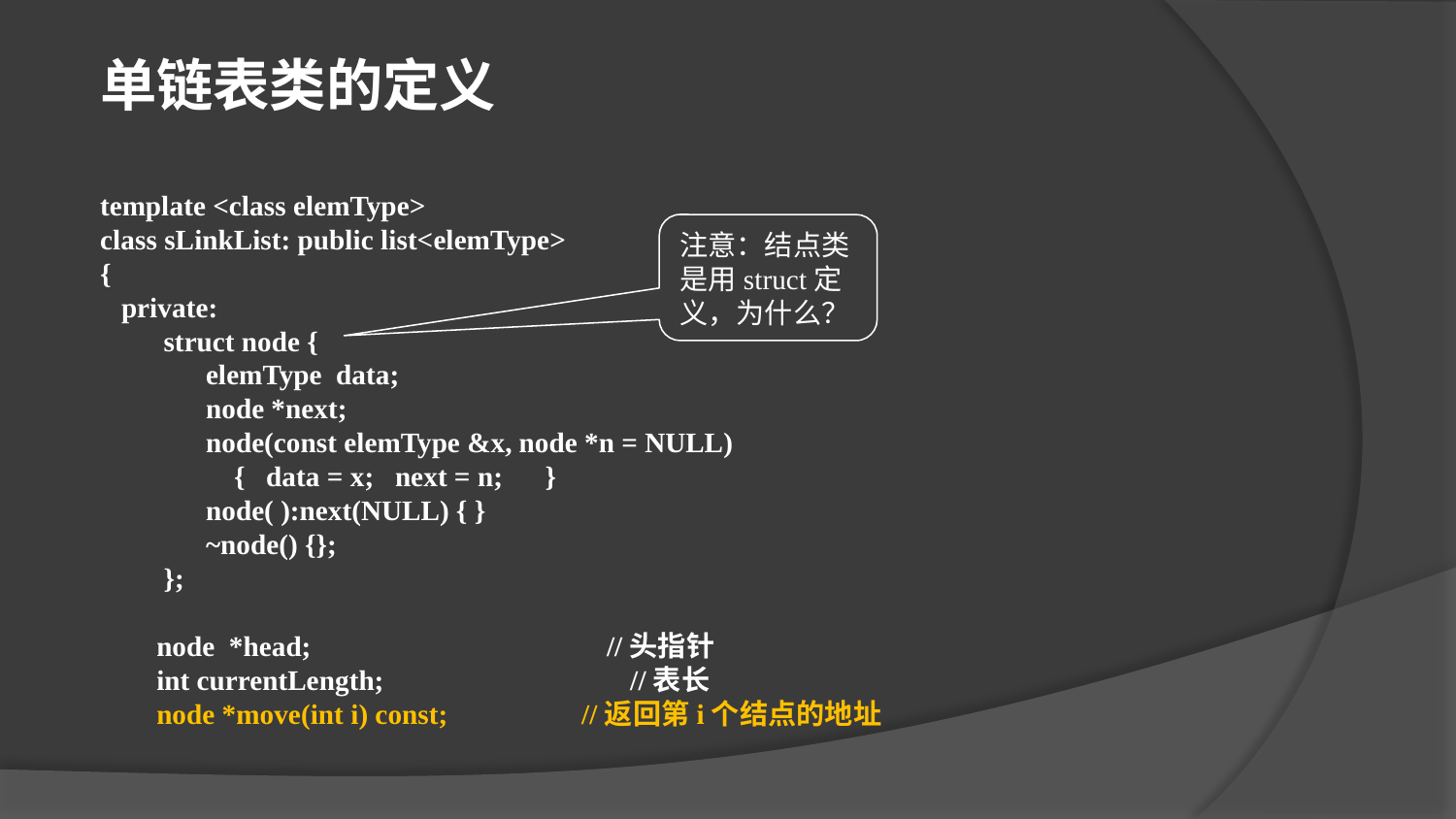

单链表类的定义
template <class elemType>
class sLinkList: public list<elemType>
{
   private:
         struct node {
               elemType  data;
               node *next;
               node(const elemType &x, node *n = NULL)
                   {   data = x;   next = n;      }
               node( ):next(NULL) { }
               ~node() {};
         };

        node  *head;                                          //头指针
        int currentLength;                                   //表长
        node *move(int i) const;                   //返回第i个结点的地址

注意：结点类是用struct定义，为什么？